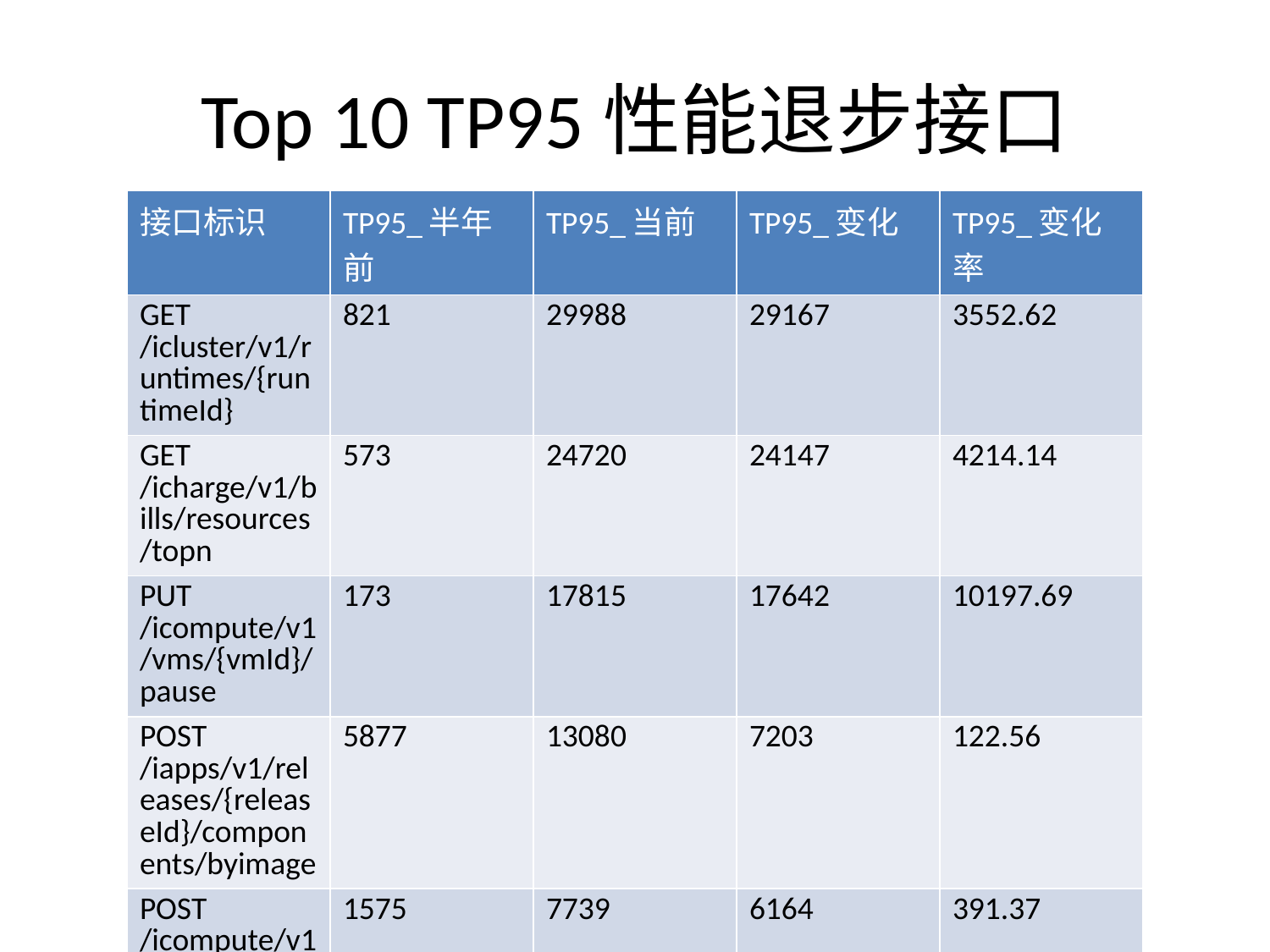

# Top 10 TP95性能退步接口
| 接口标识 | TP95\_半年前 | TP95\_当前 | TP95\_变化 | TP95\_变化率 |
| --- | --- | --- | --- | --- |
| GET /icluster/v1/runtimes/{runtimeId} | 821 | 29988 | 29167 | 3552.62 |
| GET /icharge/v1/bills/resources/topn | 573 | 24720 | 24147 | 4214.14 |
| PUT /icompute/v1/vms/{vmId}/pause | 173 | 17815 | 17642 | 10197.69 |
| POST /iapps/v1/releases/{releaseId}/components/byimage | 5877 | 13080 | 7203 | 122.56 |
| POST /icompute/v1/global-content-repos/{imageRepoId}/distribute/files | 1575 | 7739 | 6164 | 391.37 |
| PUT /ipaas/v1/cronjobs/{cronjobId} | 5013 | 10144 | 5131 | 102.35 |
| POST /ipluto/v1/pim/update | 299 | 5073 | 4774 | 1596.66 |
| PUT /icompute/v1/multicloud/vms/import | 967 | 5607 | 4640 | 479.83 |
| GET /icharge/v1/bills/users/{userId} | 560 | 5000 | 4440 | 792.86 |
| GET /icharge/v1/bills/system/days | 659 | 4678 | 4019 | 609.86 |
|  |  |  |  |  |